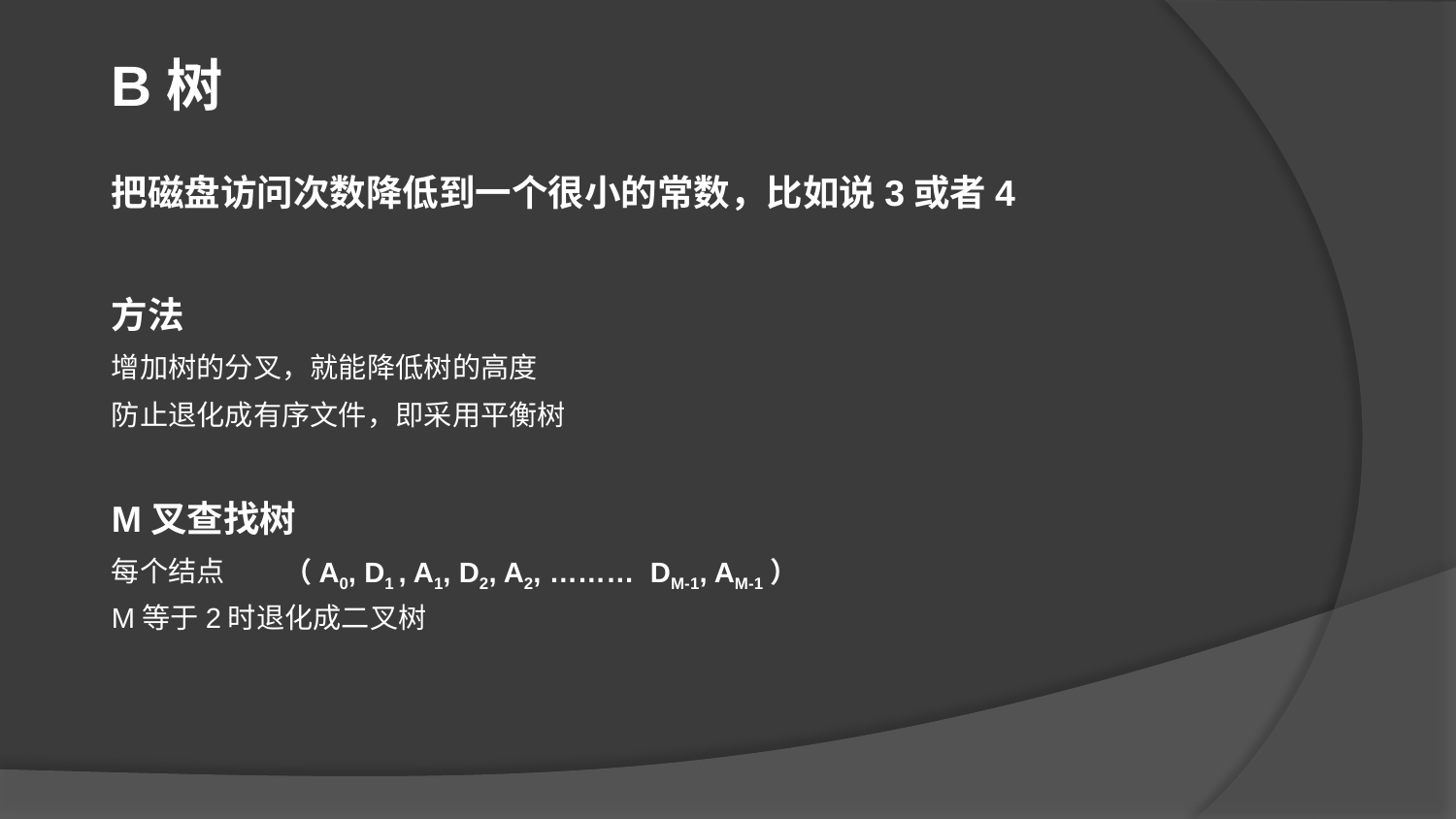

B树
把磁盘访问次数降低到一个很小的常数，比如说3或者4

方法
增加树的分叉，就能降低树的高度
防止退化成有序文件，即采用平衡树

M叉查找树
每个结点
M等于2时退化成二叉树
（A0, D1 , A1, D2, A2, ………  DM-1, AM-1）